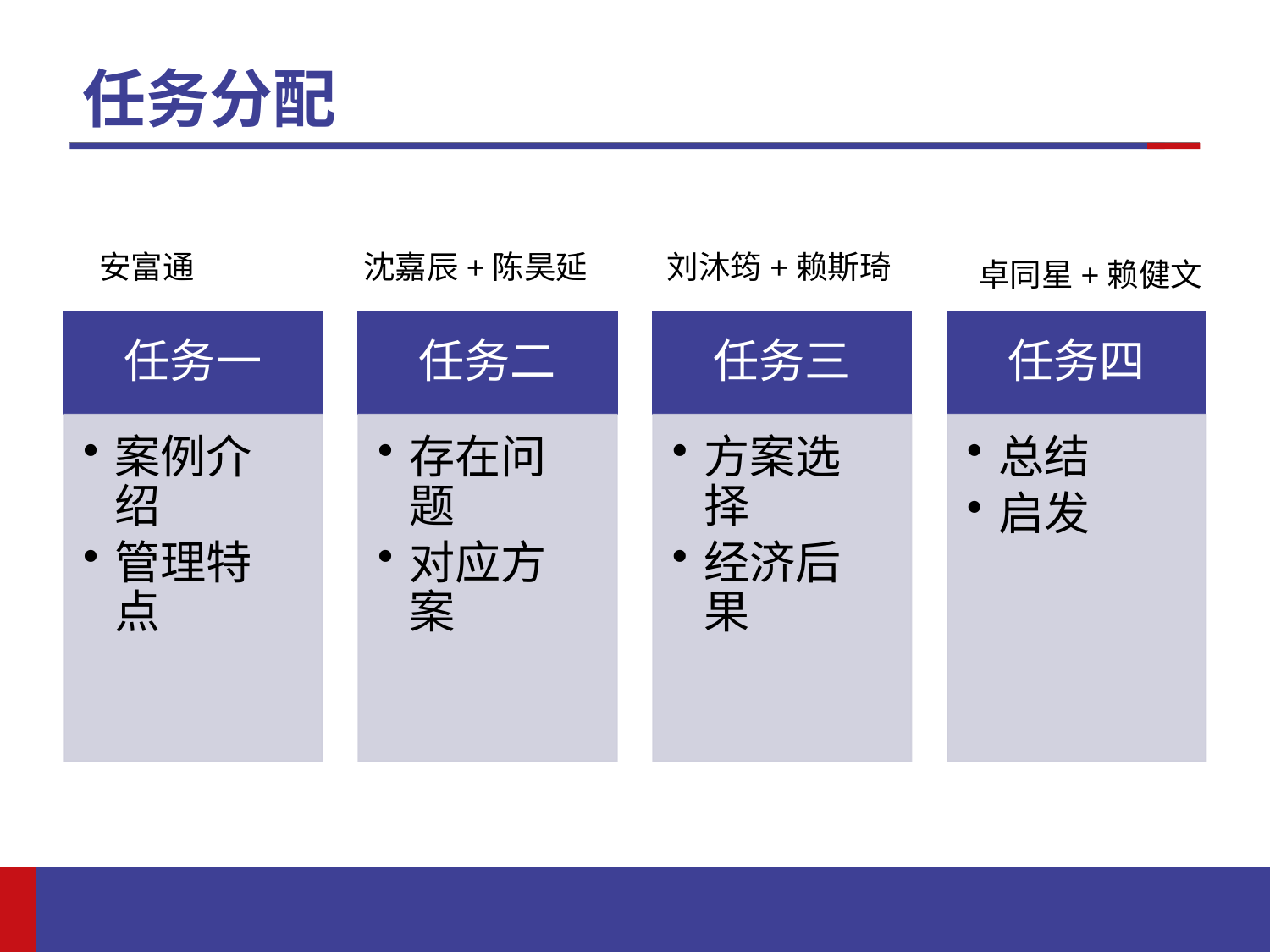

# 任务分配
任务一
案例介绍
管理特点
任务二
存在问题
对应方案
任务三
方案选择
经济后果
任务四
总结
启发
安富通
沈嘉辰+陈昊延
刘沐筠+赖斯琦
卓同星+赖健文